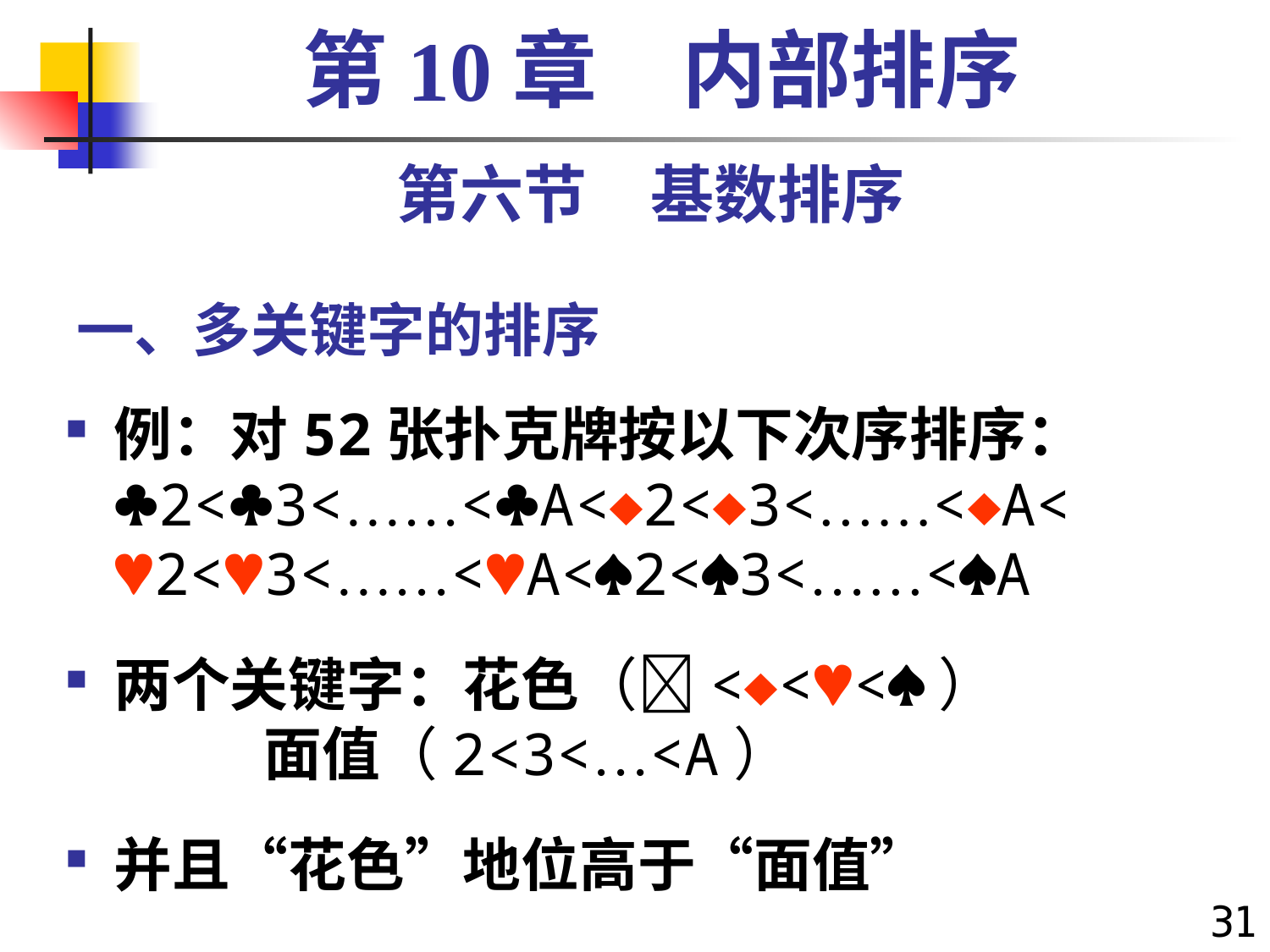

第10章　内部排序
第六节　基数排序
# 一、多关键字的排序
例：对52张扑克牌按以下次序排序：
	♣2<♣3<……<♣A<♦2<♦3<……<♦A<
	♥2<♥3<……<♥A<♠2<♠3<……<♠A
两个关键字：花色（♣<♦<♥<♠）
              面值（2<3<…<A）
并且“花色”地位高于“面值”
31